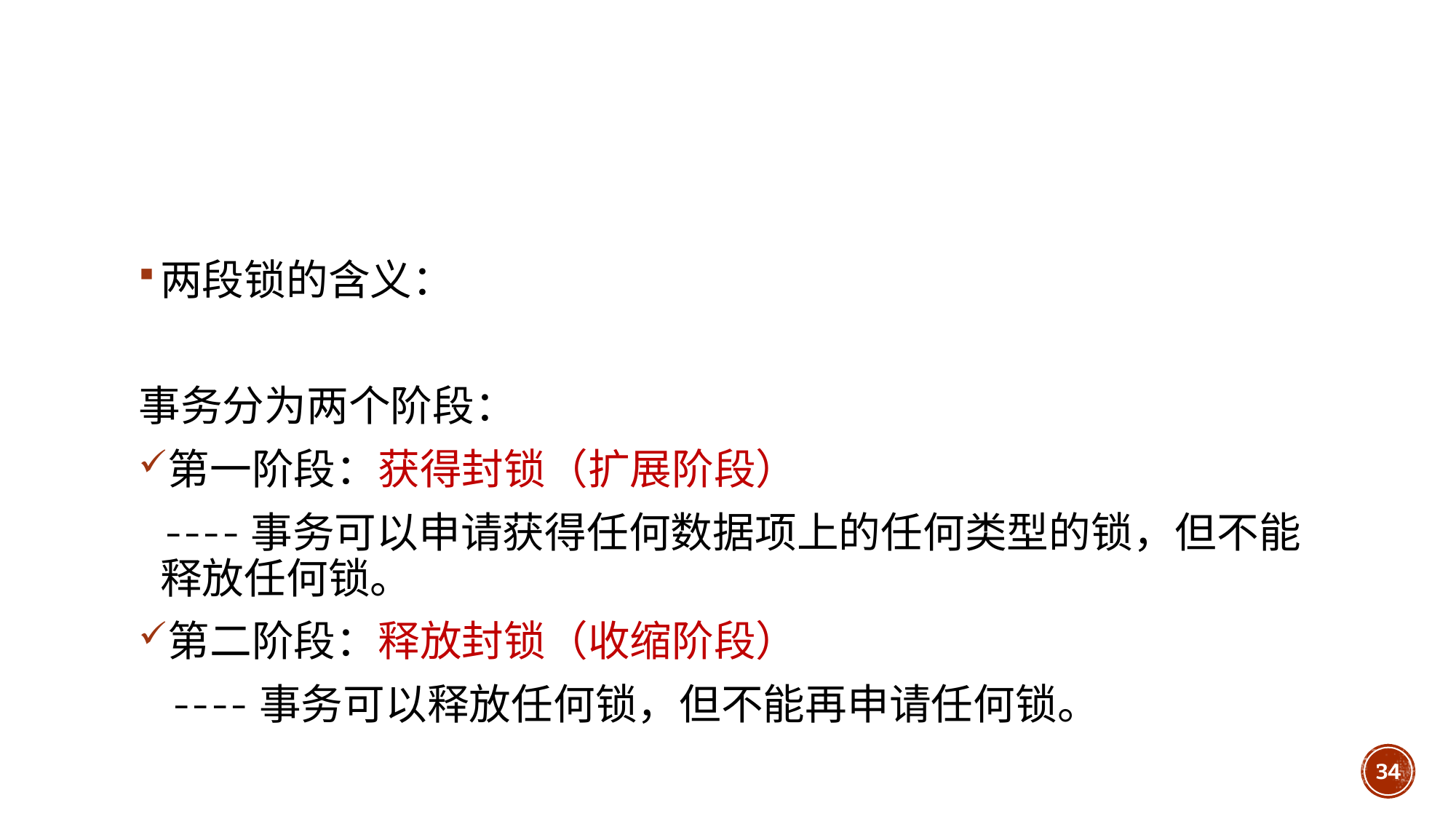

#
两段锁的含义：

事务分为两个阶段：
第一阶段：获得封锁（扩展阶段）
   ----事务可以申请获得任何数据项上的任何类型的锁，但不能释放任何锁。
第二阶段：释放封锁（收缩阶段）
    ----事务可以释放任何锁，但不能再申请任何锁。
34